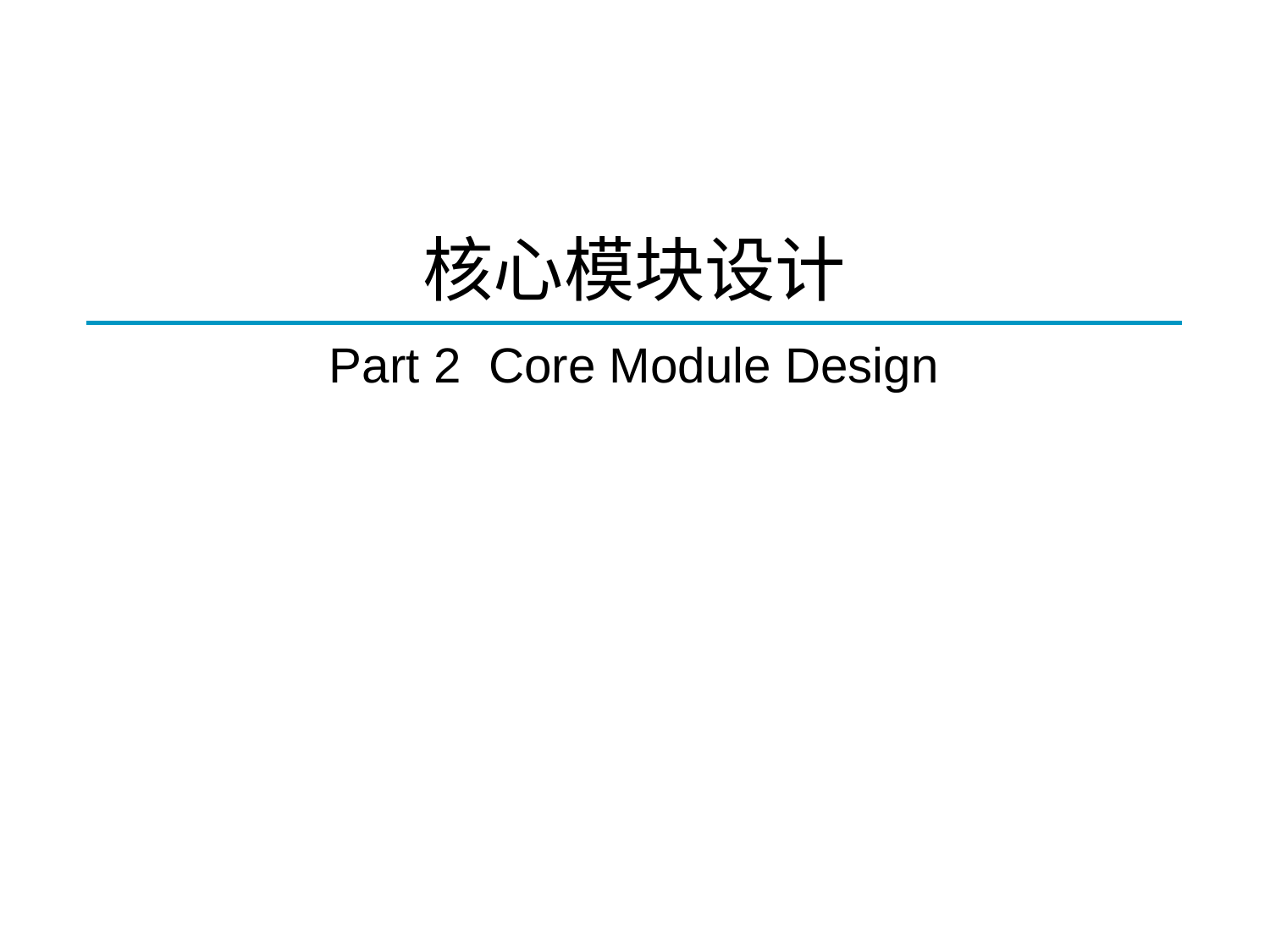

# 核心模块设计
Part 2  Core Module Design